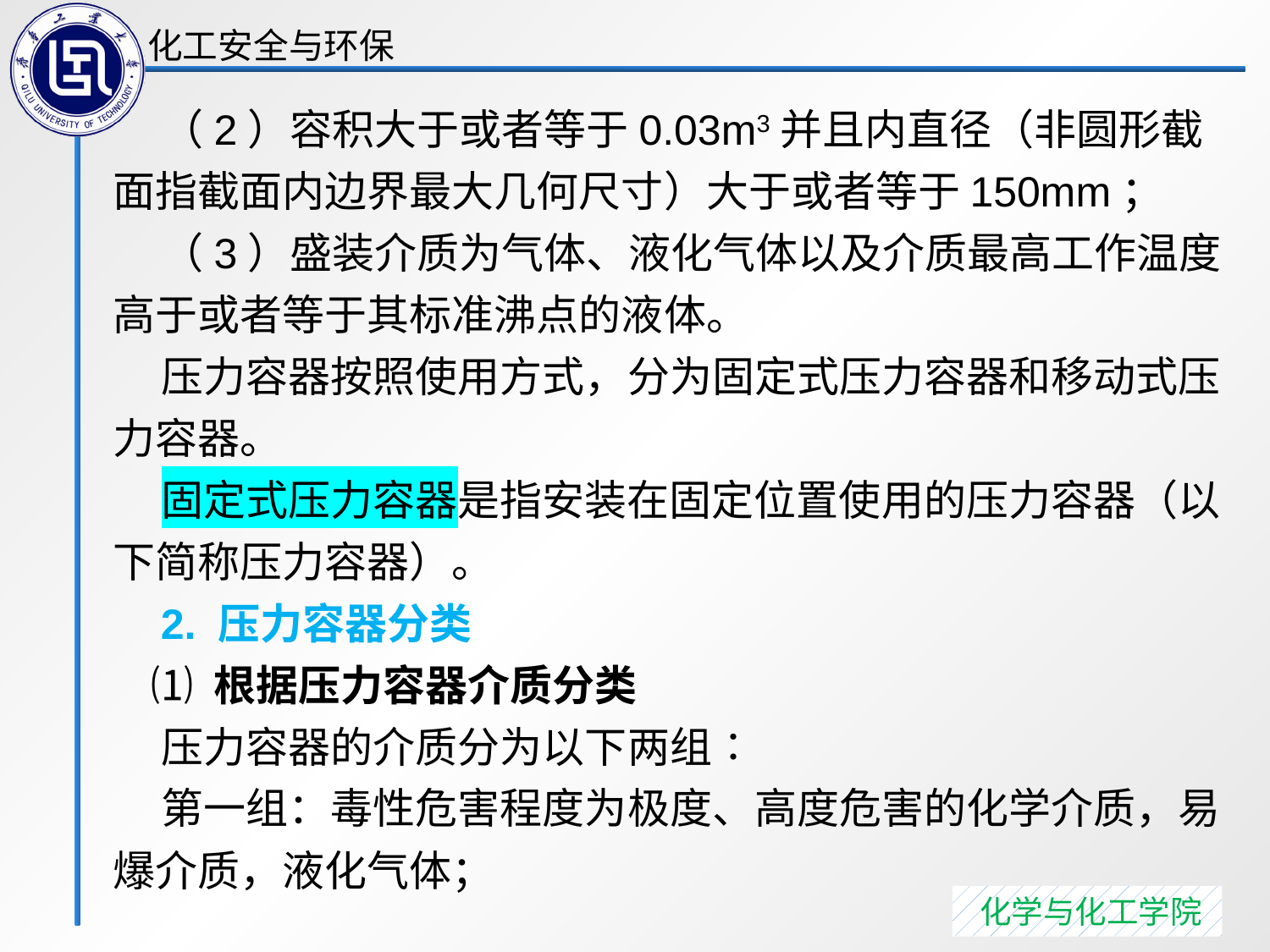

（2）容积大于或者等于0.03m3并且内直径（非圆形截面指截面内边界最大几何尺寸）大于或者等于150mm；
    （3）盛装介质为气体、液化气体以及介质最高工作温度高于或者等于其标准沸点的液体。
    压力容器按照使用方式，分为固定式压力容器和移动式压力容器。
    固定式压力容器是指安装在固定位置使用的压力容器（以下简称压力容器）。
    2. 压力容器分类
    ⑴ 根据压力容器介质分类
    压力容器的介质分为以下两组∶
    第一组：毒性危害程度为极度、高度危害的化学介质，易爆介质，液化气体；